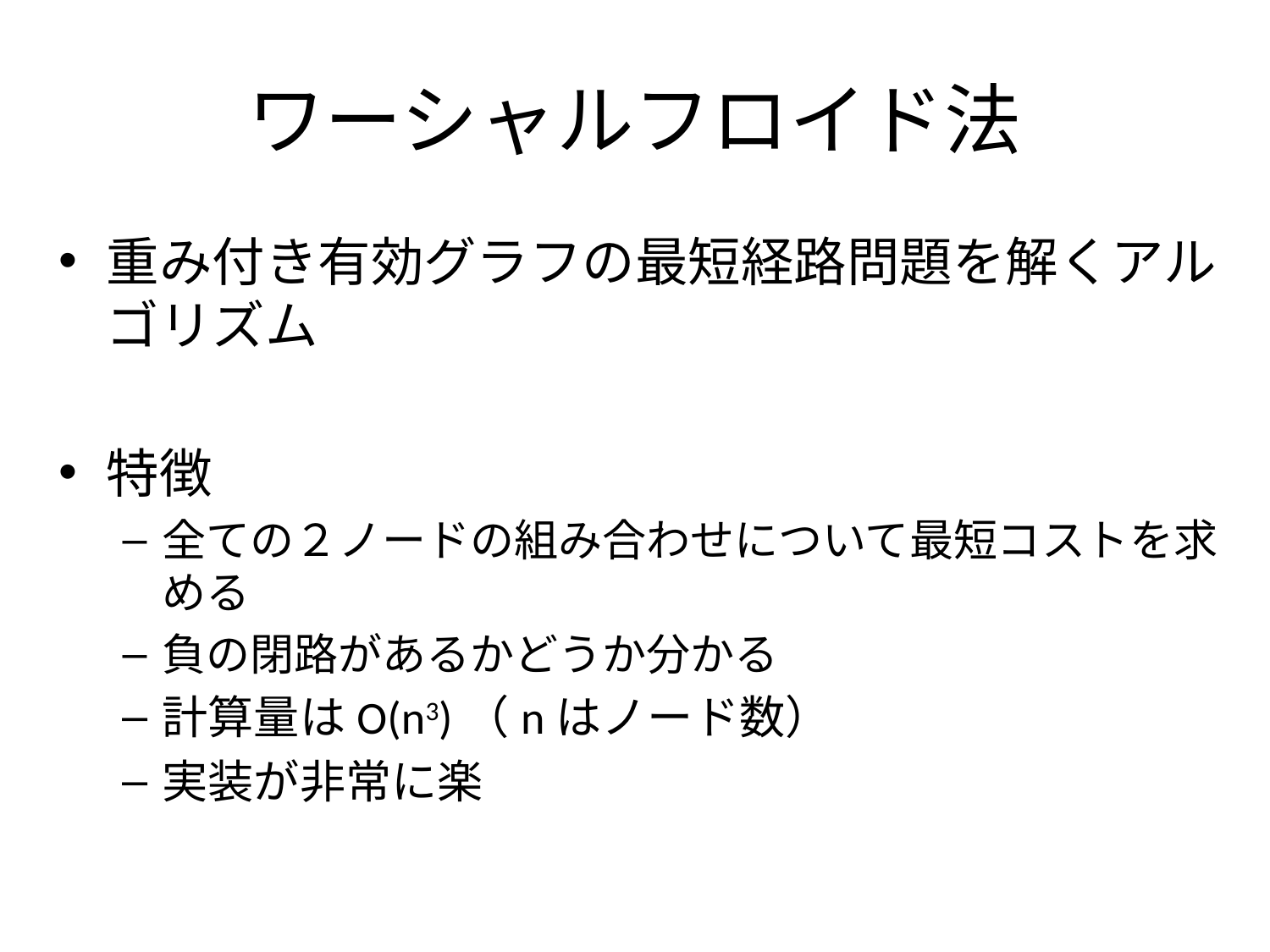

# ワーシャルフロイド法
重み付き有効グラフの最短経路問題を解くアルゴリズム

特徴
全ての２ノードの組み合わせについて最短コストを求める
負の閉路があるかどうか分かる
計算量はO(n3)（nはノード数）
実装が非常に楽